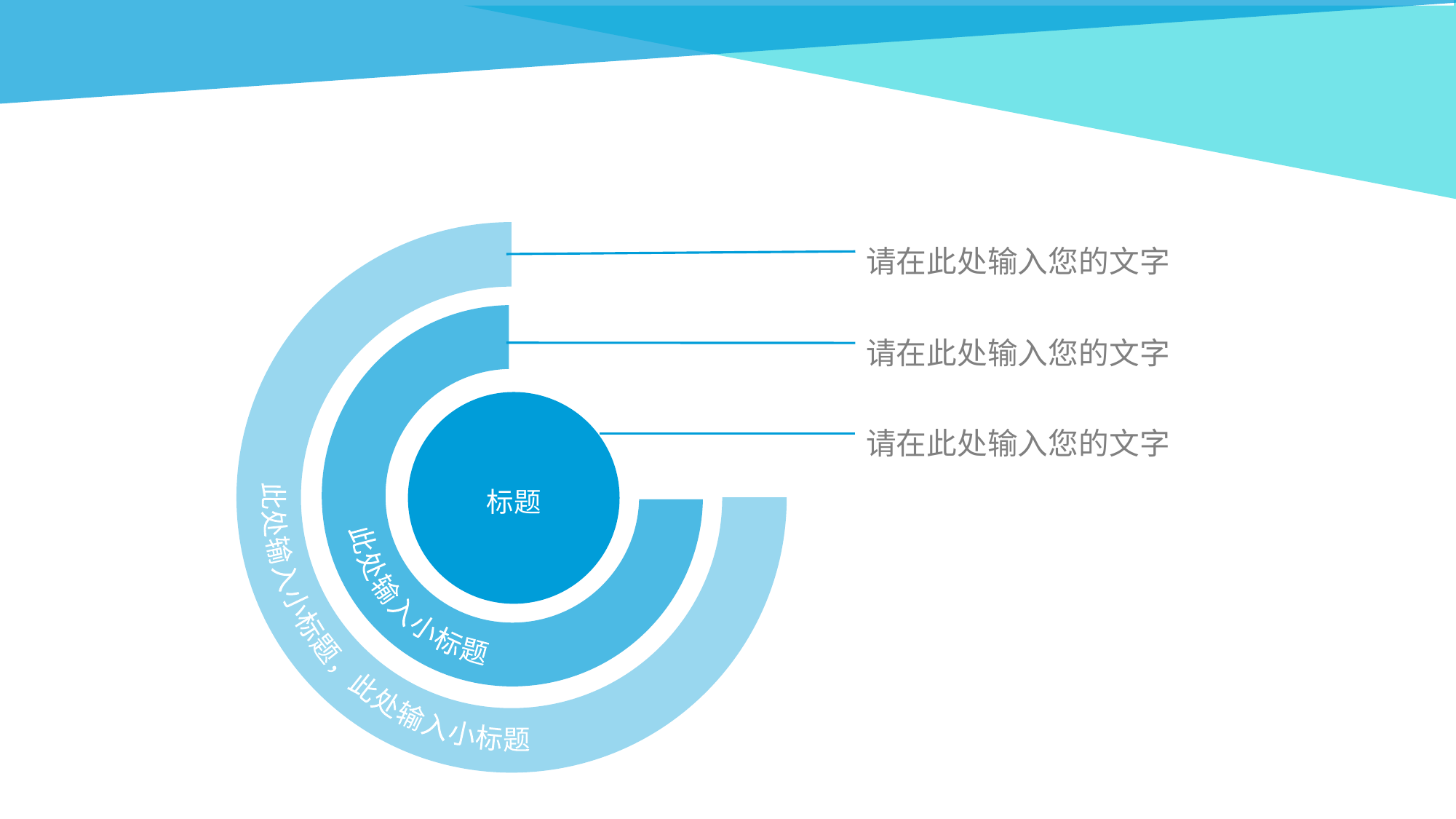

请在此处输入您的文字
此处输入小标题，此处输入小标题

请在此处输入您的文字
此处输入小标题

标题
请在此处输入您的文字